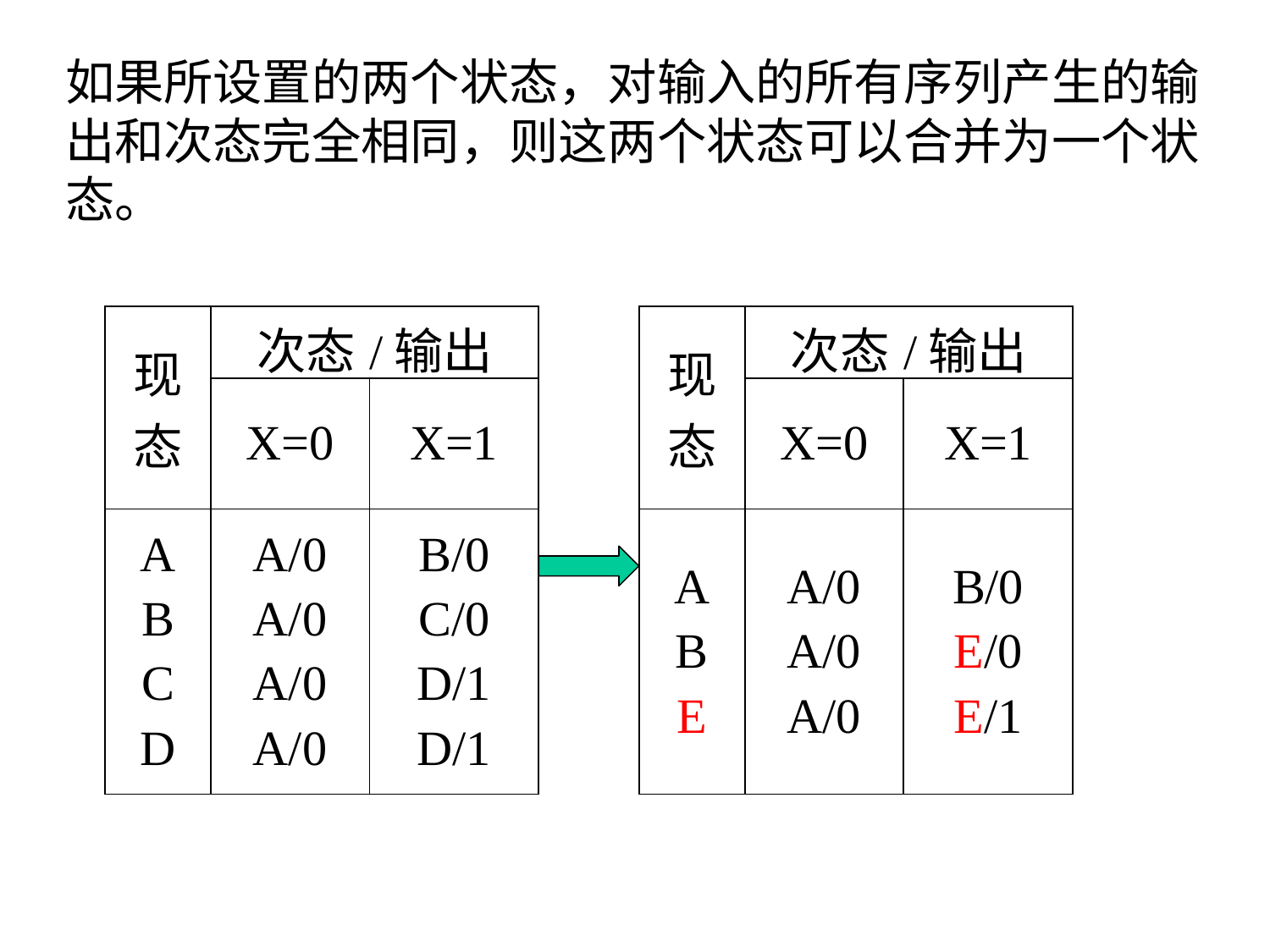

如果所设置的两个状态，对输入的所有序列产生的输出和次态完全相同，则这两个状态可以合并为一个状态。
| 现态 | 次态/输出 |  |
| --- | --- | --- |
|  | X=0 | X=1 |
| A B C D | A/0 A/0 A/0 A/0 | B/0 C/0 D/1 D/1 |
| 现态 | 次态/输出 |  |
| --- | --- | --- |
|  | X=0 | X=1 |
| A B E | A/0 A/0 A/0 | B/0 E/0 E/1 |